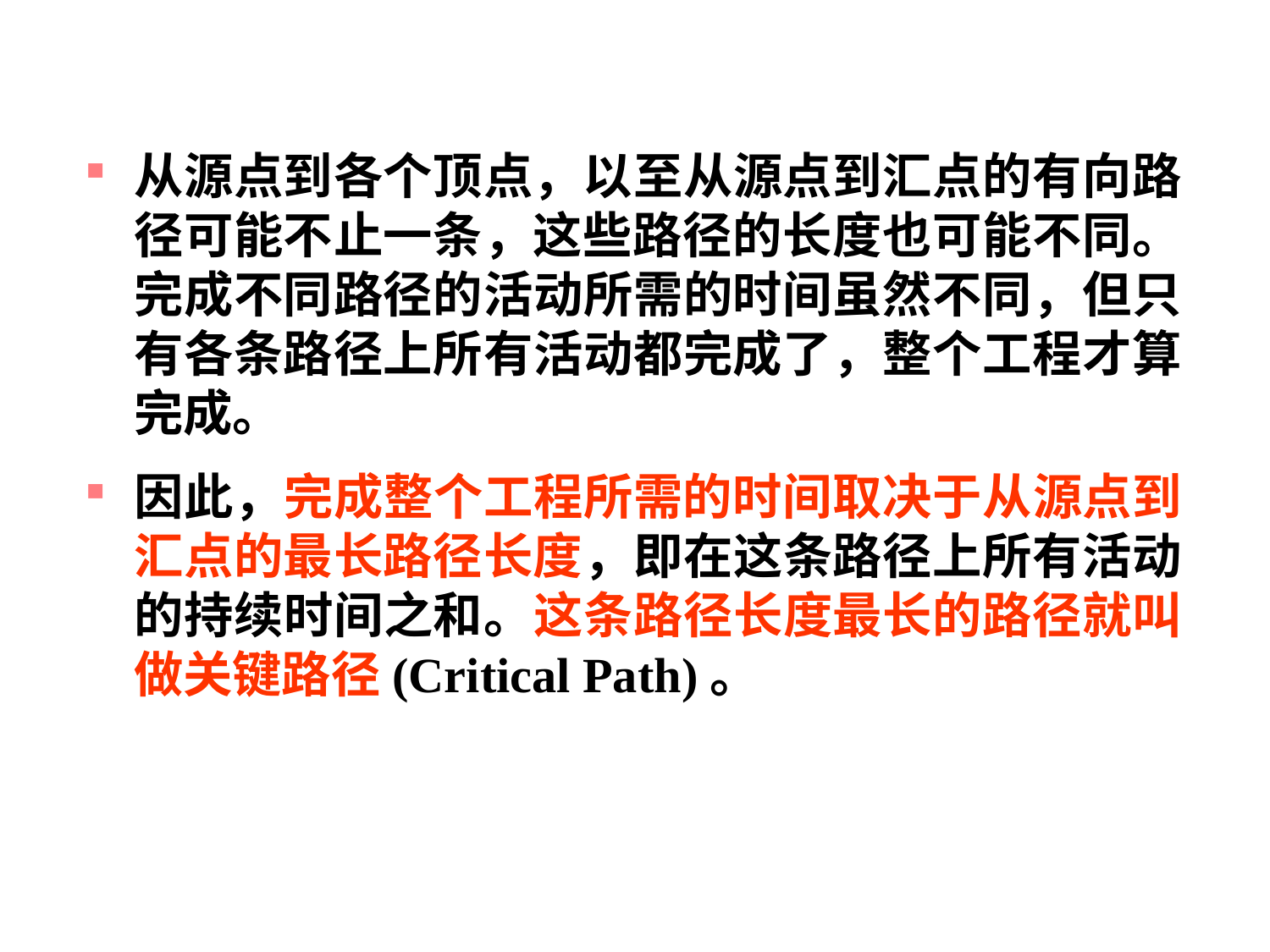

从源点到各个顶点，以至从源点到汇点的有向路径可能不止一条，这些路径的长度也可能不同。完成不同路径的活动所需的时间虽然不同，但只有各条路径上所有活动都完成了，整个工程才算完成。
因此，完成整个工程所需的时间取决于从源点到汇点的最长路径长度，即在这条路径上所有活动的持续时间之和。这条路径长度最长的路径就叫做关键路径(Critical Path)。
193